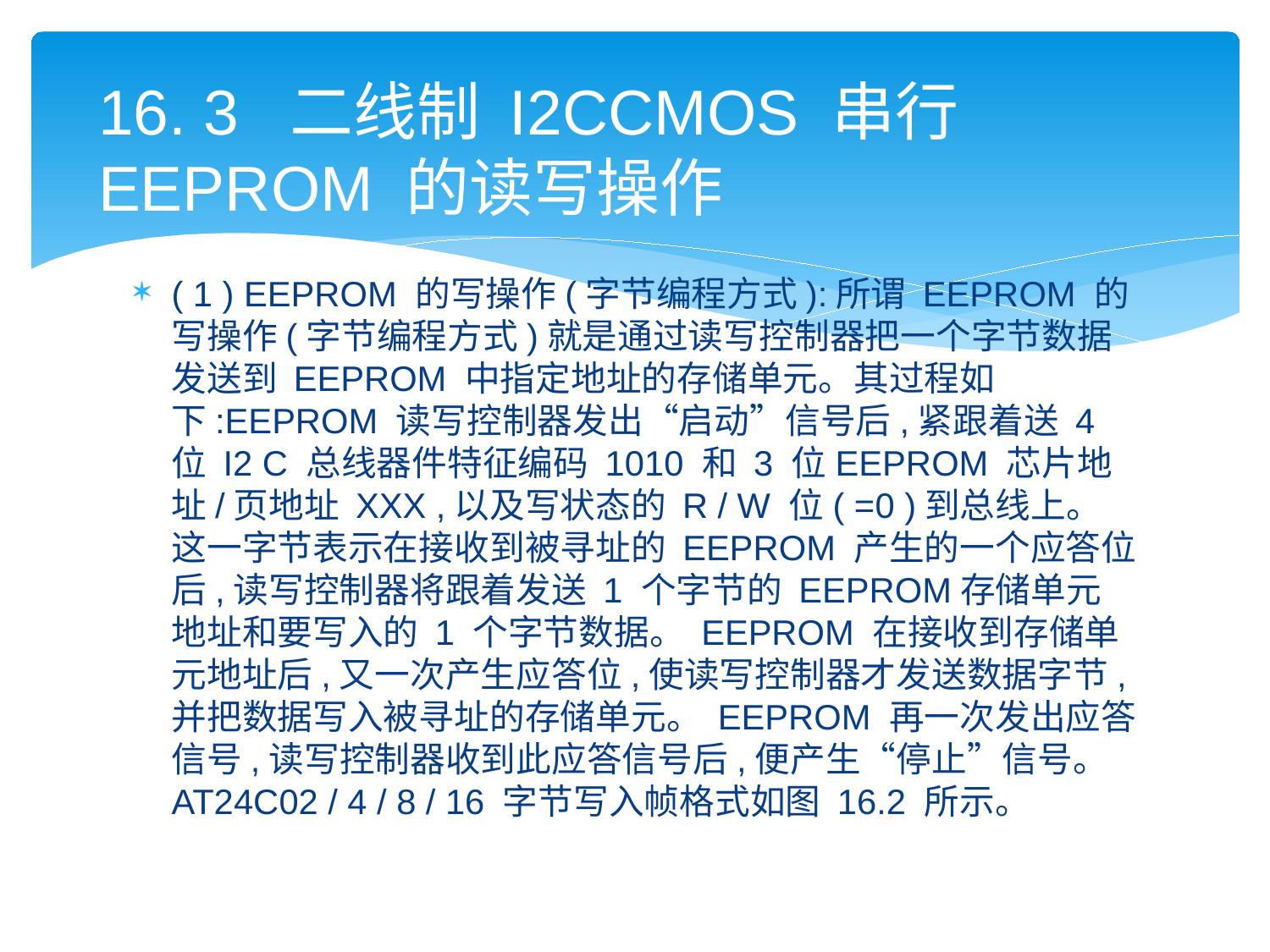

16. 3  二线制 I2CCMOS 串行
EEPROM 的读写操作
#
( 1 ) EEPROM 的写操作(字节编程方式):所谓 EEPROM 的写操作(字节编程方式)就是通过读写控制器把一个字节数据发送到 EEPROM 中指定地址的存储单元。其过程如下:EEPROM 读写控制器发出“启动”信号后,紧跟着送 4 位 I2 C 总线器件特征编码 1010 和 3 位EEPROM 芯片地址/页地址 XXX ,以及写状态的 R / W 位( =0 )到总线上。这一字节表示在接收到被寻址的 EEPROM 产生的一个应答位后,读写控制器将跟着发送 1 个字节的 EEPROM存储单元地址和要写入的 1 个字节数据。 EEPROM 在接收到存储单元地址后,又一次产生应答位,使读写控制器才发送数据字节,并把数据写入被寻址的存储单元。 EEPROM 再一次发出应答信号,读写控制器收到此应答信号后,便产生“停止”信号。 AT24C02 / 4 / 8 / 16 字节写入帧格式如图 16.2 所示。